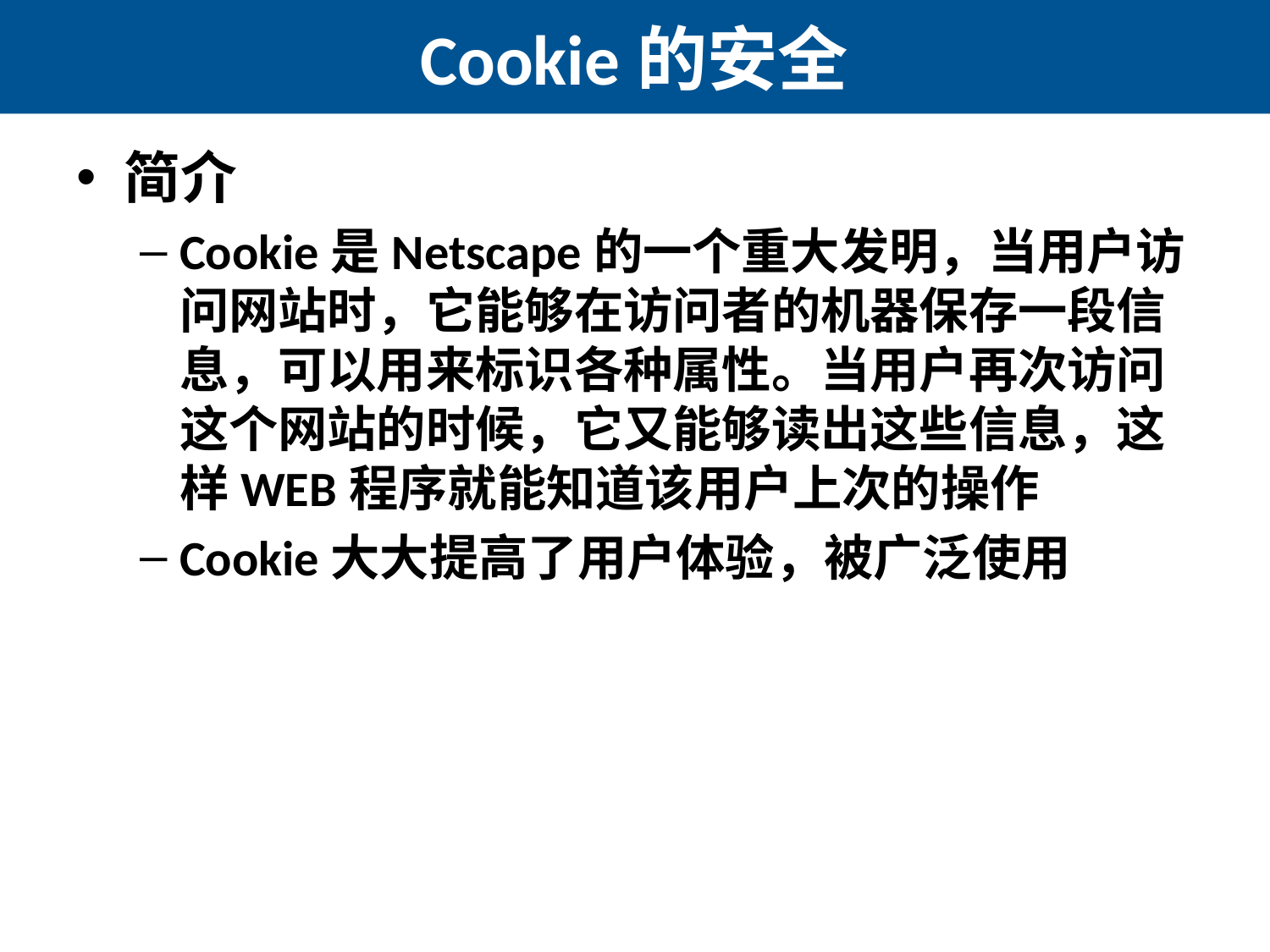

# Cookie的安全
简介
Cookie是Netscape的一个重大发明，当用户访问网站时，它能够在访问者的机器保存一段信息，可以用来标识各种属性。当用户再次访问这个网站的时候，它又能够读出这些信息，这样WEB程序就能知道该用户上次的操作
Cookie大大提高了用户体验，被广泛使用